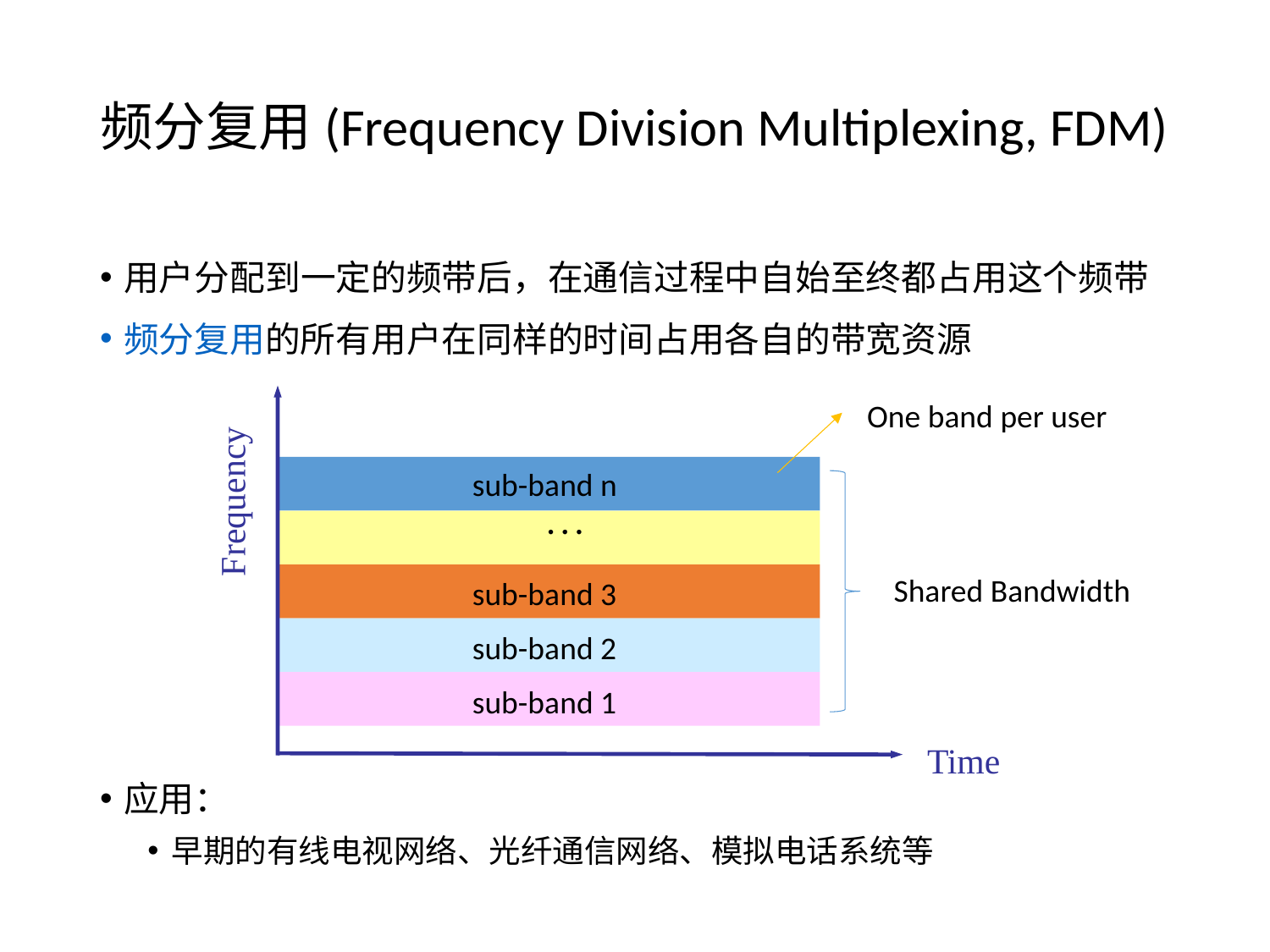

# 频分复用(Frequency Division Multiplexing, FDM)
用户分配到一定的频带后，在通信过程中自始至终都占用这个频带
频分复用的所有用户在同样的时间占用各自的带宽资源

One band per user

sub-band n

Frequency
…

Shared Bandwidth

sub-band 3

sub-band 2

sub-band 1
Time

应用：
早期的有线电视网络、光纤通信网络、模拟电话系统等

33